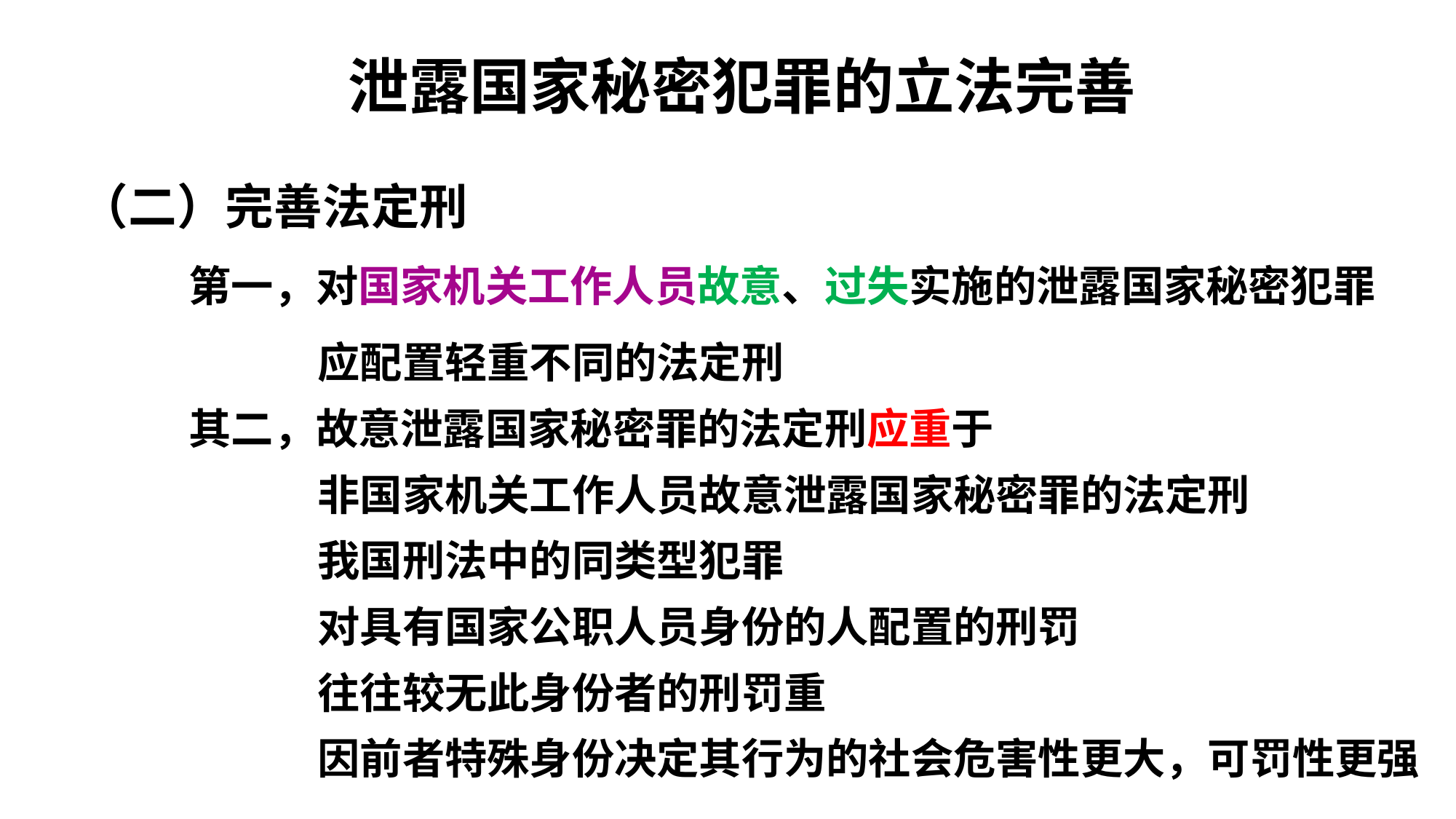

# 泄露国家秘密犯罪的立法完善
（二）完善法定刑
	第一，对国家机关工作人员故意、过失实施的泄露国家秘密犯罪
		 应配置轻重不同的法定刑
	其二，故意泄露国家秘密罪的法定刑应重于
		 非国家机关工作人员故意泄露国家秘密罪的法定刑
		 我国刑法中的同类型犯罪
		 对具有国家公职人员身份的人配置的刑罚
		 往往较无此身份者的刑罚重
		 因前者特殊身份决定其行为的社会危害性更大，可罚性更强